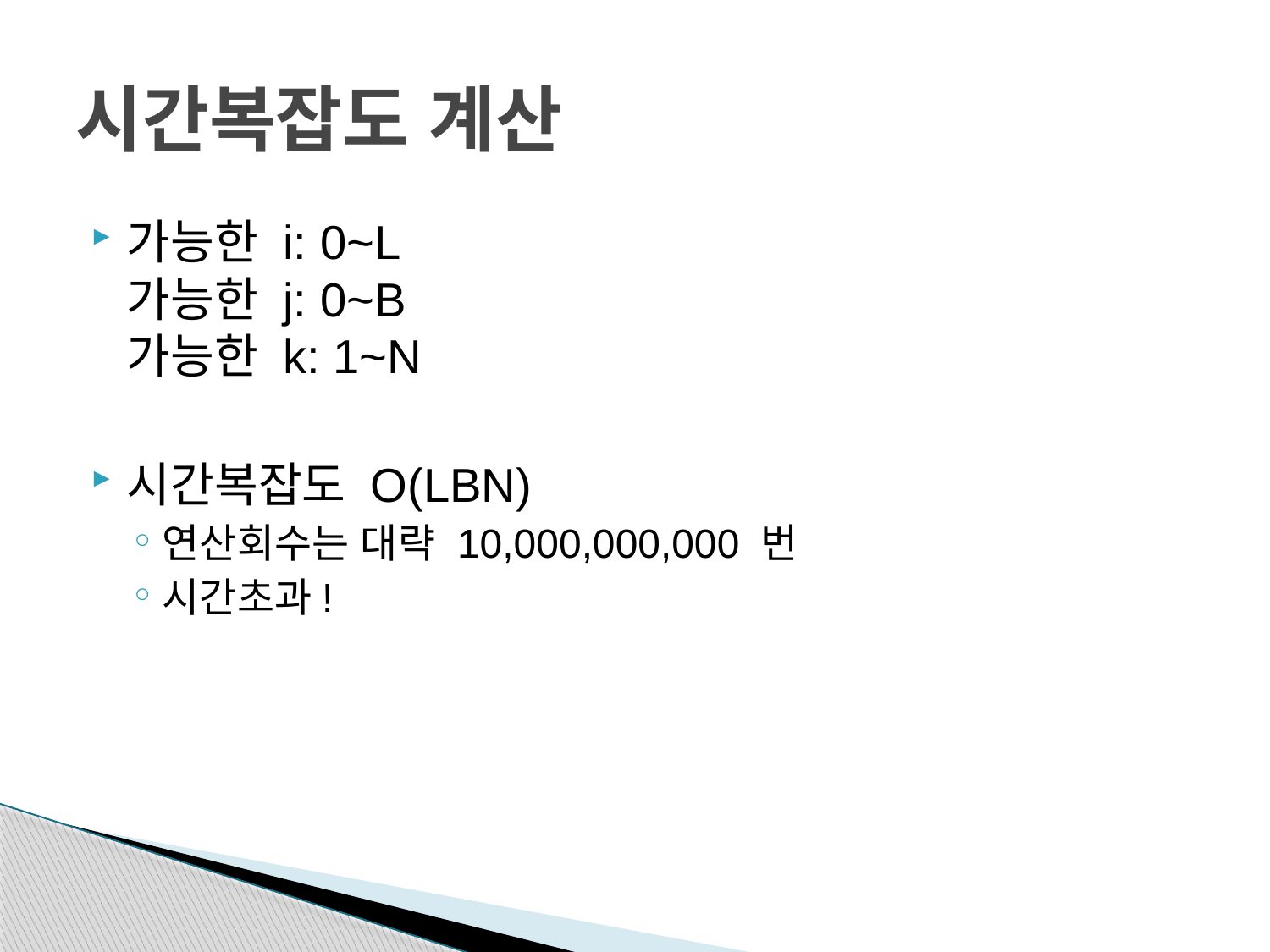

# 시간복잡도 계산
가능한 i: 0~L
가능한 j: 0~B
가능한 k: 1~N

시간복잡도 O(LBN)
연산회수는 대략 10,000,000,000 번
시간초과!